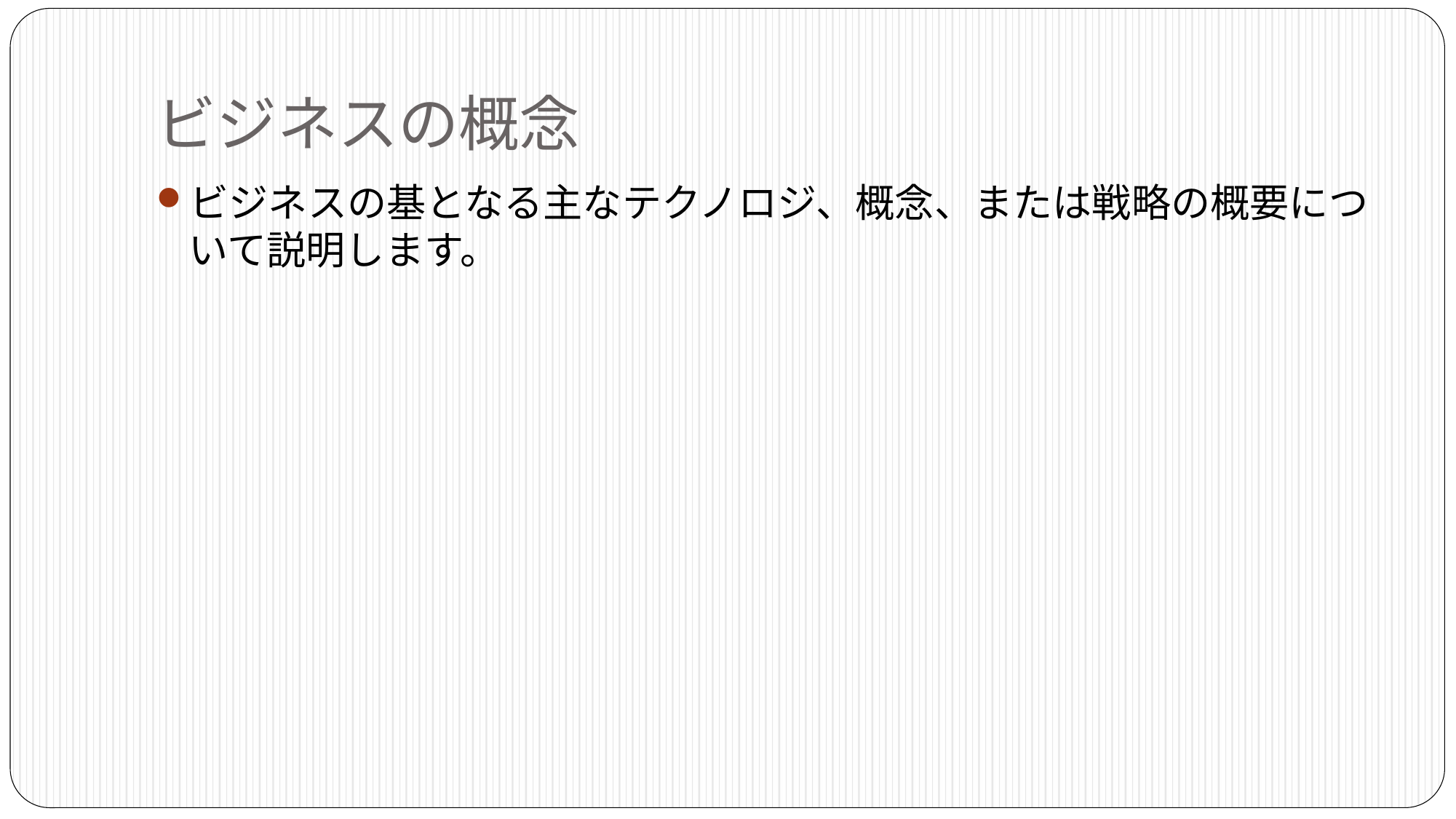

# ビジネスの概念
ビジネスの基となる主なテクノロジ、概念、または戦略の概要について説明します。